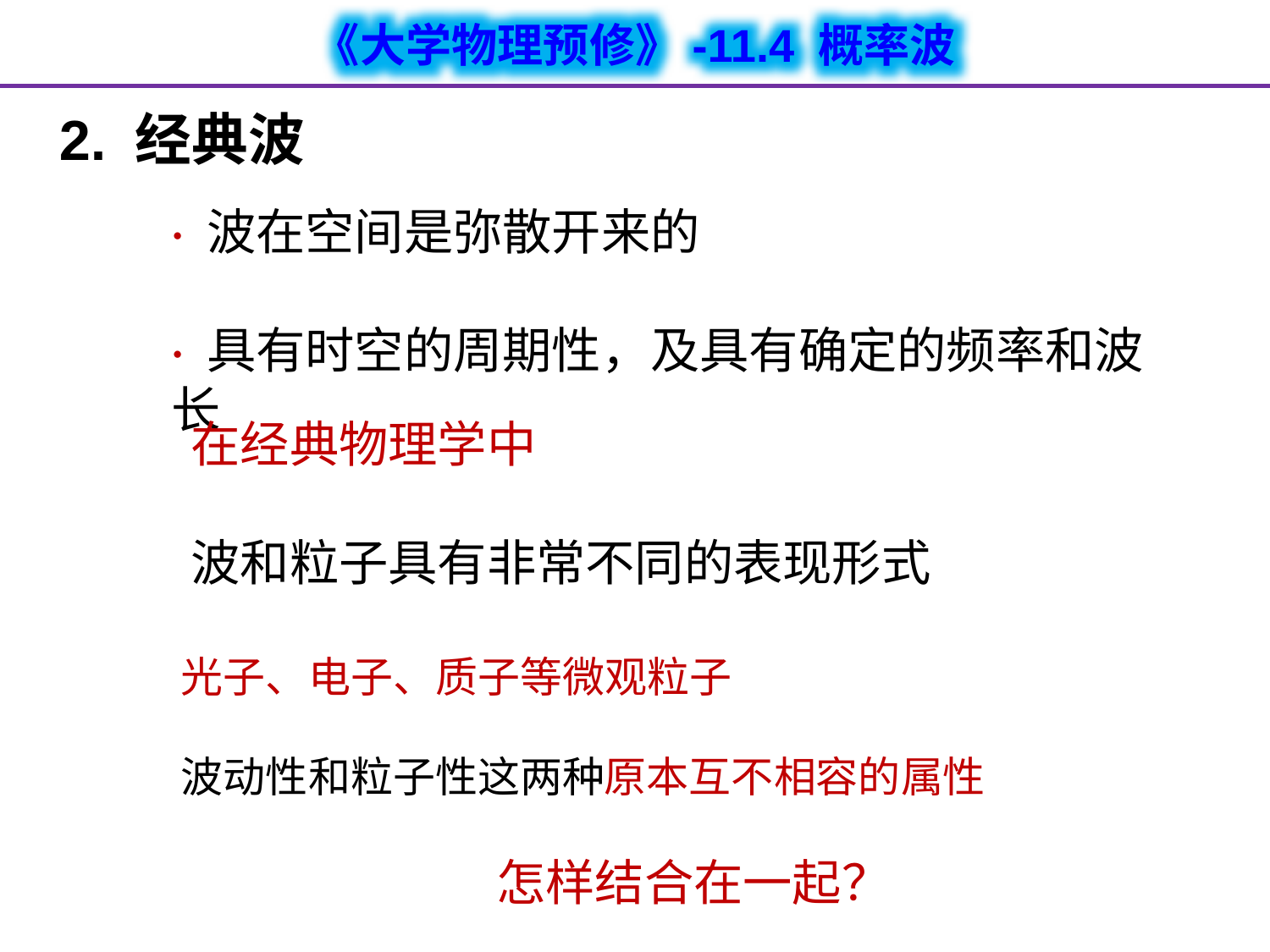

2. 经典波
· 波在空间是弥散开来的

· 具有时空的周期性，及具有确定的频率和波长
在经典物理学中

波和粒子具有非常不同的表现形式
光子、电子、质子等微观粒子
波动性和粒子性这两种原本互不相容的属性

怎样结合在一起？